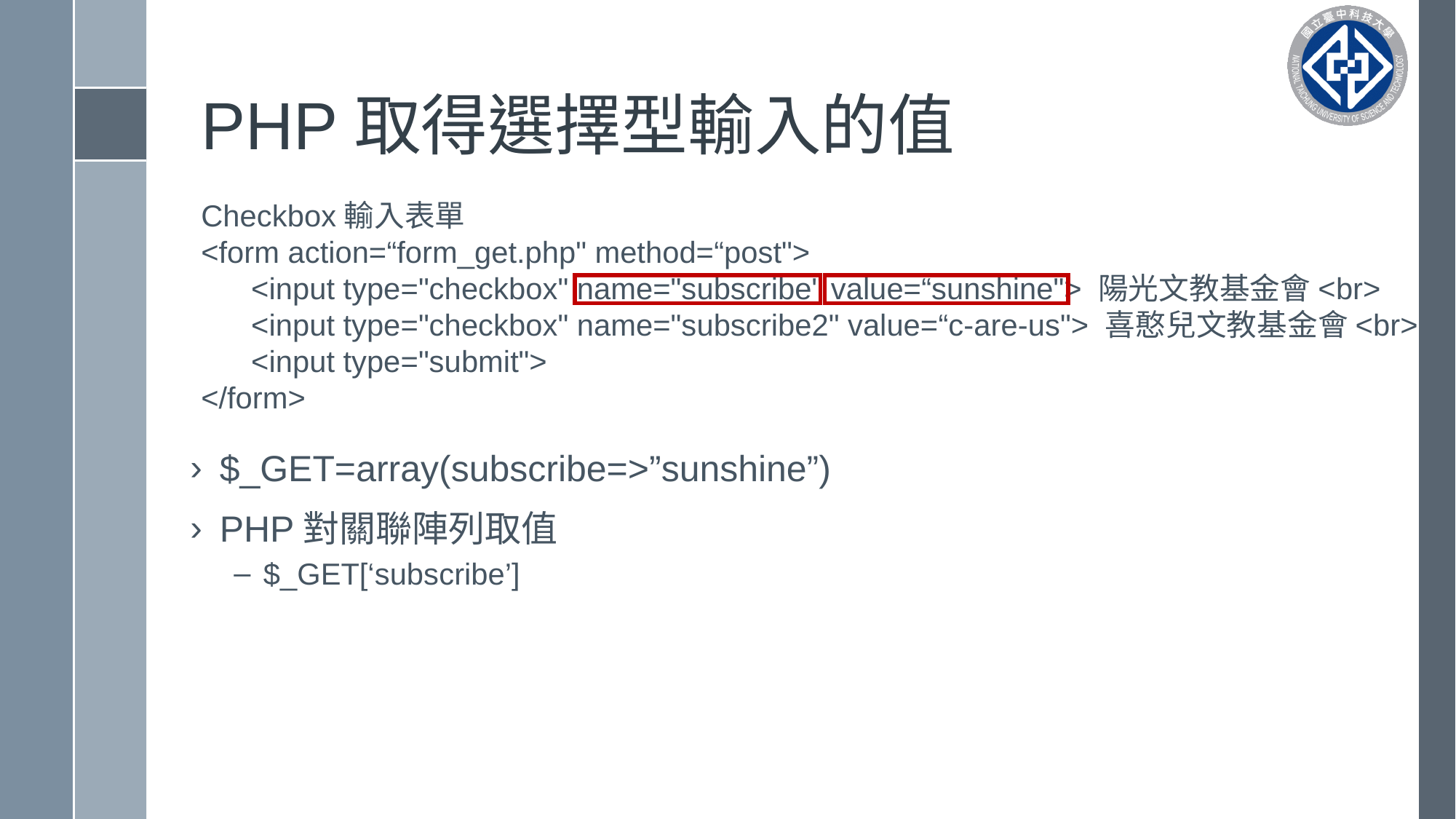

# PHP取得選擇型輸入的值
Checkbox輸入表單
<form action=“form_get.php" method=“post">
      <input type="checkbox" name="subscribe" value=“sunshine"> 陽光文教基金會<br>
      <input type="checkbox" name="subscribe2" value=“c-are-us"> 喜憨兒文教基金會<br>
      <input type="submit">
</form>

$_GET=array(subscribe=>”sunshine”)
PHP對關聯陣列取值
$_GET[‘subscribe’]